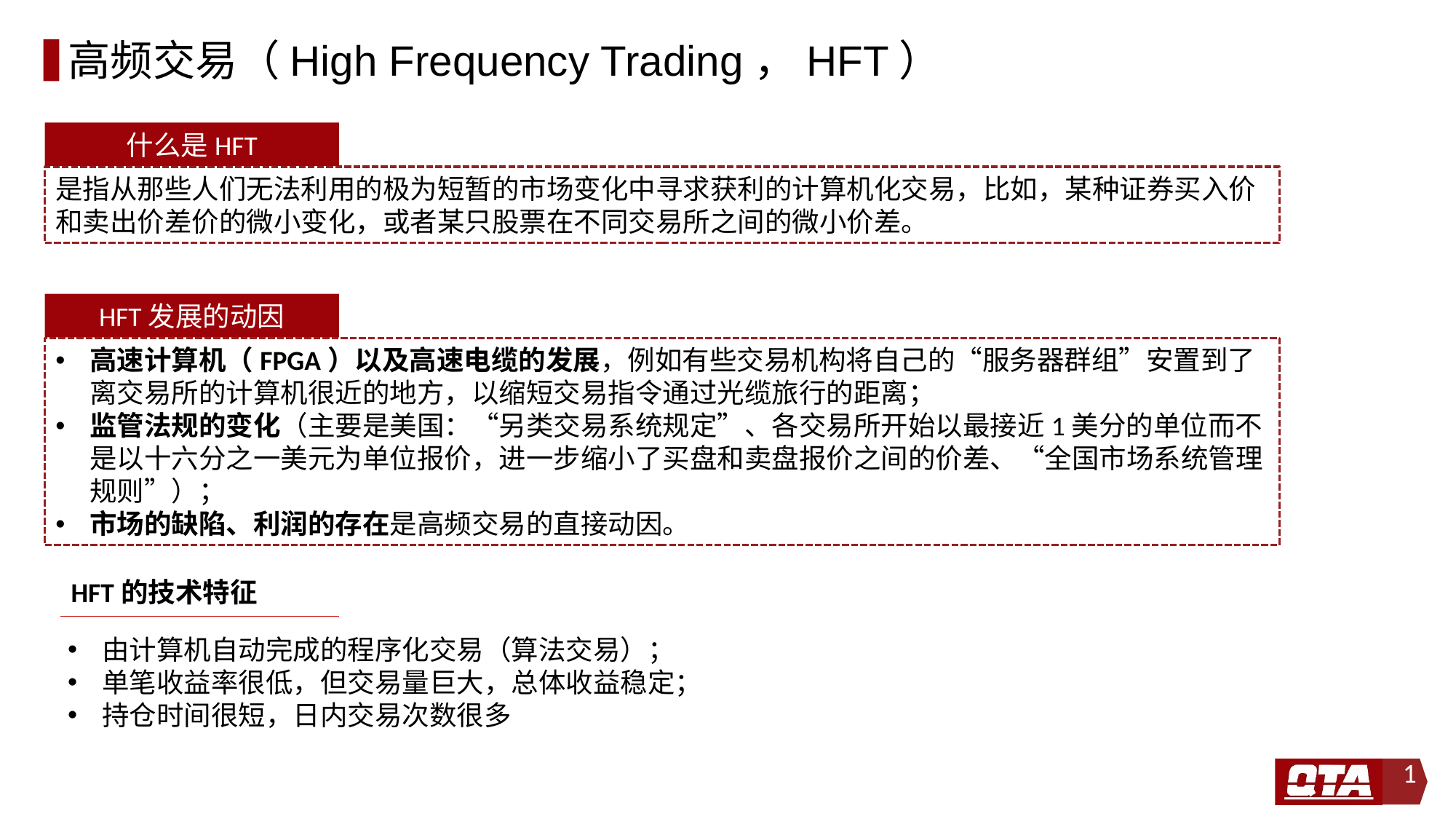

# 高频交易（High Frequency Trading，HFT）
什么是HFT
是指从那些人们无法利用的极为短暂的市场变化中寻求获利的计算机化交易，比如，某种证券买入价和卖出价差价的微小变化，或者某只股票在不同交易所之间的微小价差。
HFT发展的动因
高速计算机（FPGA）以及高速电缆的发展，例如有些交易机构将自己的“服务器群组”安置到了离交易所的计算机很近的地方，以缩短交易指令通过光缆旅行的距离；
监管法规的变化（主要是美国：“另类交易系统规定”、各交易所开始以最接近1美分的单位而不是以十六分之一美元为单位报价，进一步缩小了买盘和卖盘报价之间的价差、“全国市场系统管理规则”）；
市场的缺陷、利润的存在是高频交易的直接动因。
HFT的技术特征
由计算机自动完成的程序化交易（算法交易）；
单笔收益率很低，但交易量巨大，总体收益稳定；
持仓时间很短，日内交易次数很多
1